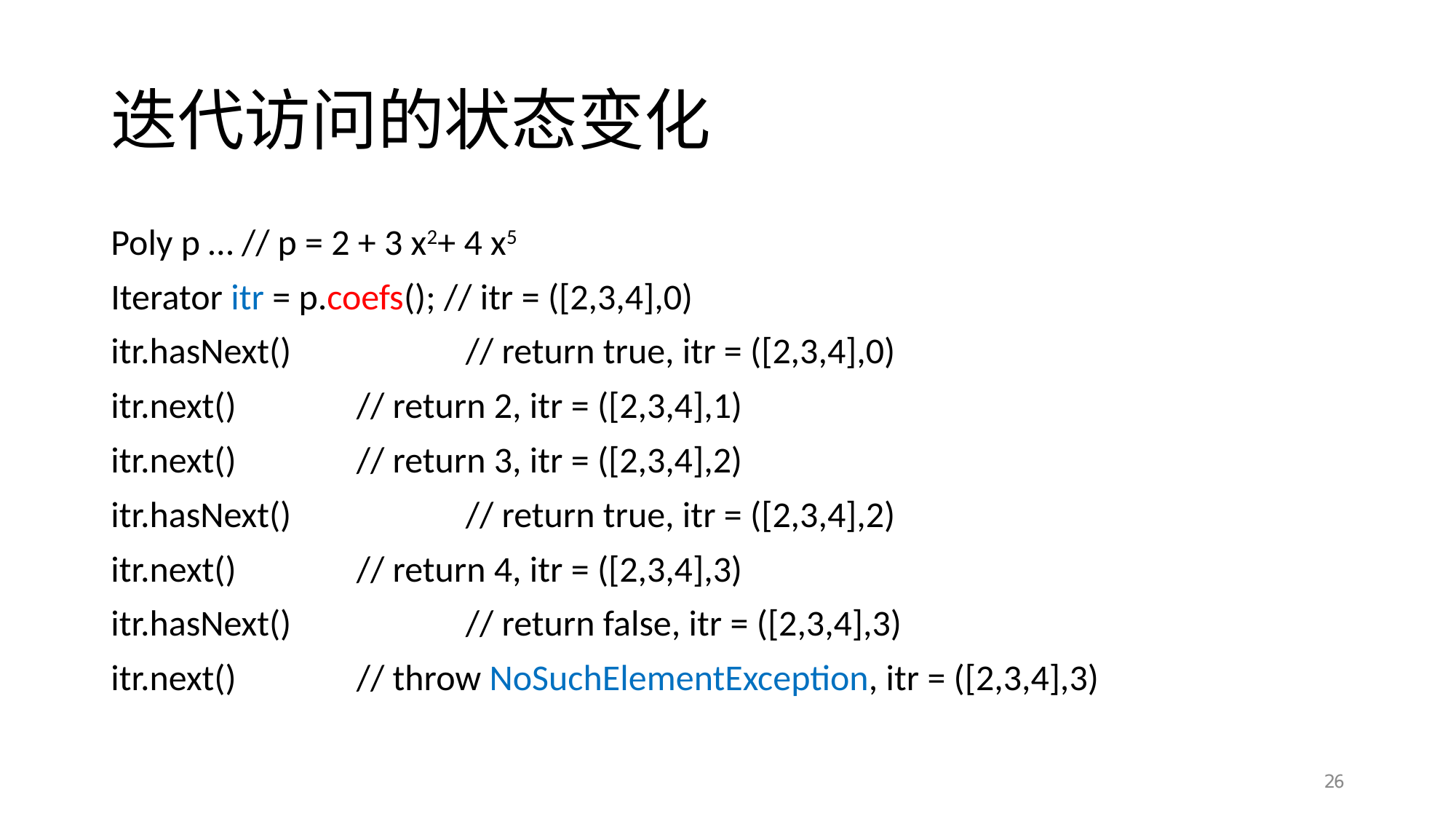

# 迭代访问的状态变化
Poly p … // p = 2 + 3 x2+ 4 x5
Iterator itr = p.coefs(); // itr = ([2,3,4],0)
itr.hasNext()		// return true, itr = ([2,3,4],0)
itr.next()		// return 2, itr = ([2,3,4],1)
itr.next()		// return 3, itr = ([2,3,4],2)
itr.hasNext()		// return true, itr = ([2,3,4],2)
itr.next()		// return 4, itr = ([2,3,4],3)
itr.hasNext()		// return false, itr = ([2,3,4],3)
itr.next()		// throw NoSuchElementException, itr = ([2,3,4],3)
26